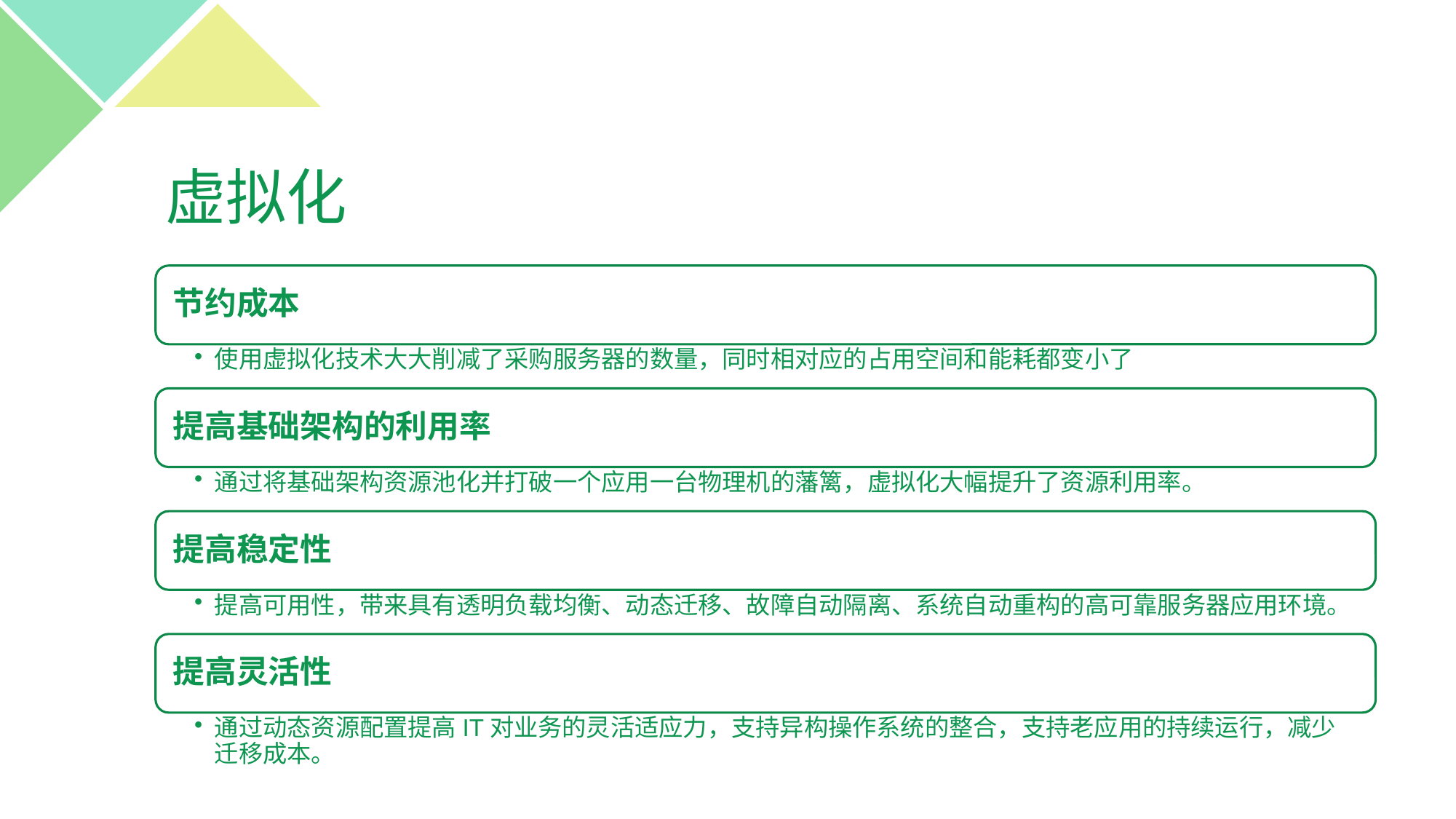

# 虚拟化
节约成本
使用虚拟化技术大大削减了采购服务器的数量，同时相对应的占用空间和能耗都变小了
提高基础架构的利用率
通过将基础架构资源池化并打破一个应用一台物理机的藩篱，虚拟化大幅提升了资源利用率。
提高稳定性
提高可用性，带来具有透明负载均衡、动态迁移、故障自动隔离、系统自动重构的高可靠服务器应用环境。
提高灵活性
通过动态资源配置提高IT对业务的灵活适应力，支持异构操作系统的整合，支持老应用的持续运行，减少迁移成本。